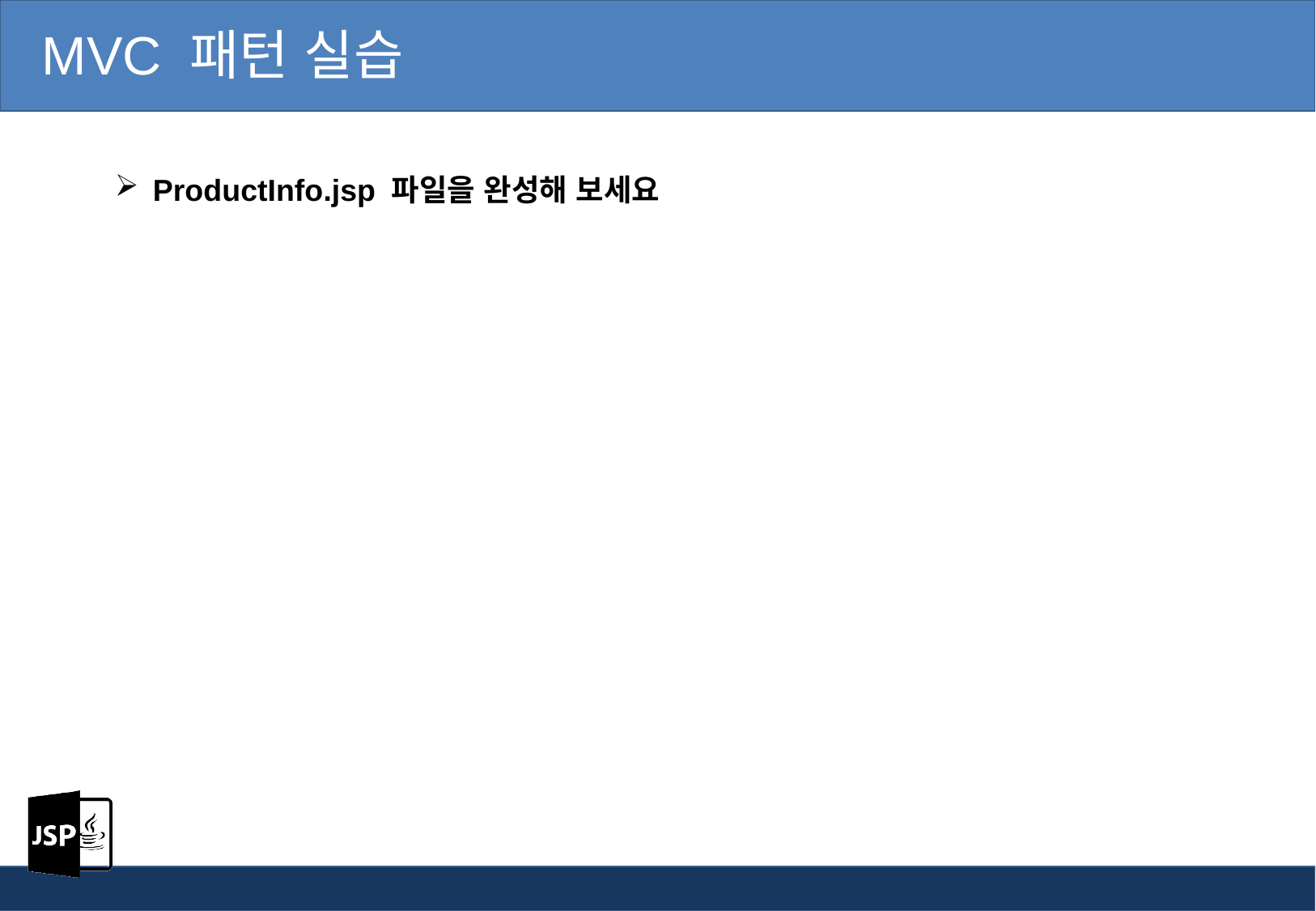

MVC 패턴 실습
ProductInfo.jsp 파일을 완성해 보세요